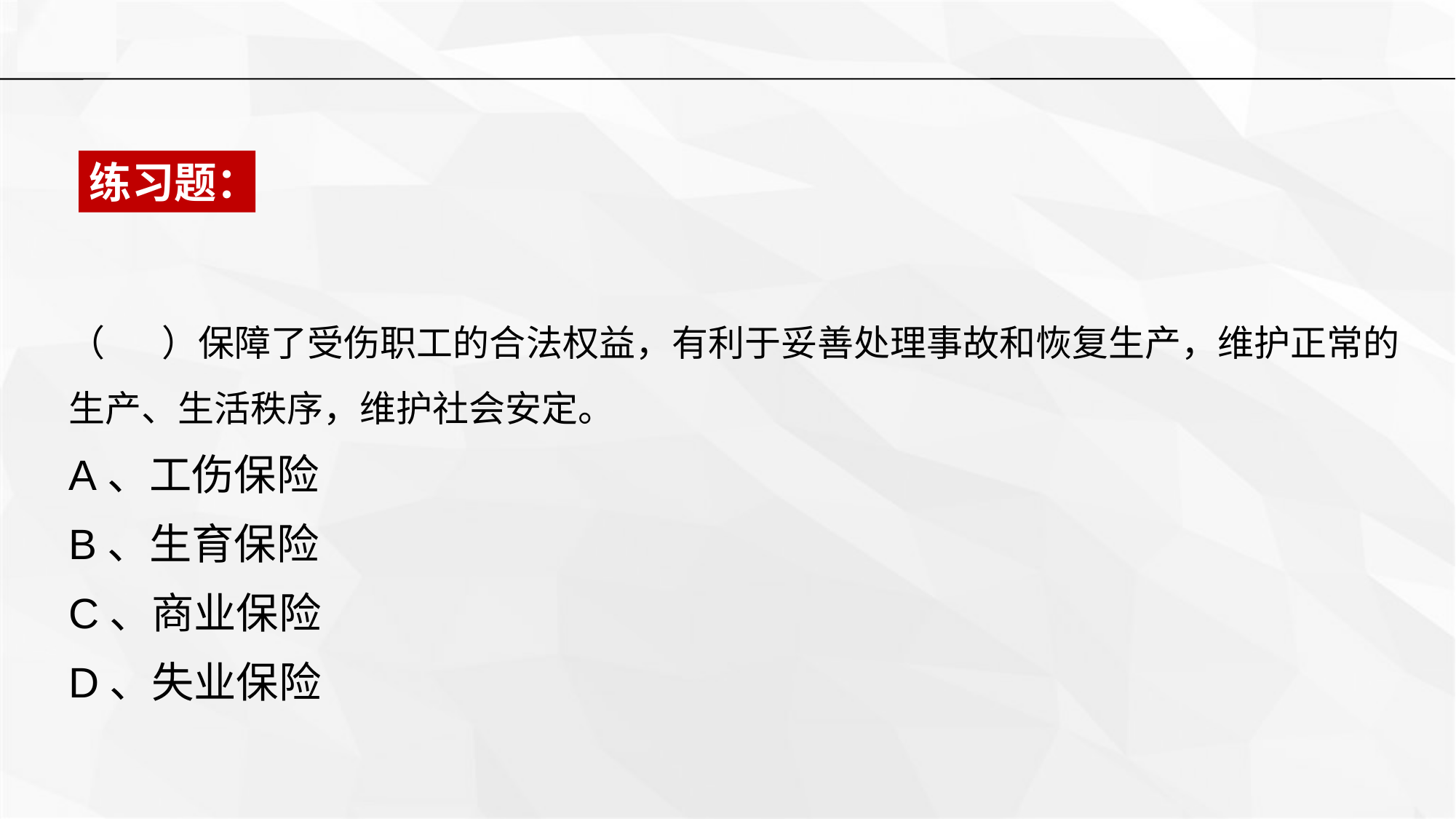

练习题：
（       ）保障了受伤职工的合法权益，有利于妥善处理事故和恢复生产，维护正常的生产、生活秩序，维护社会安定。
A、工伤保险
B、生育保险
C、商业保险
D、失业保险